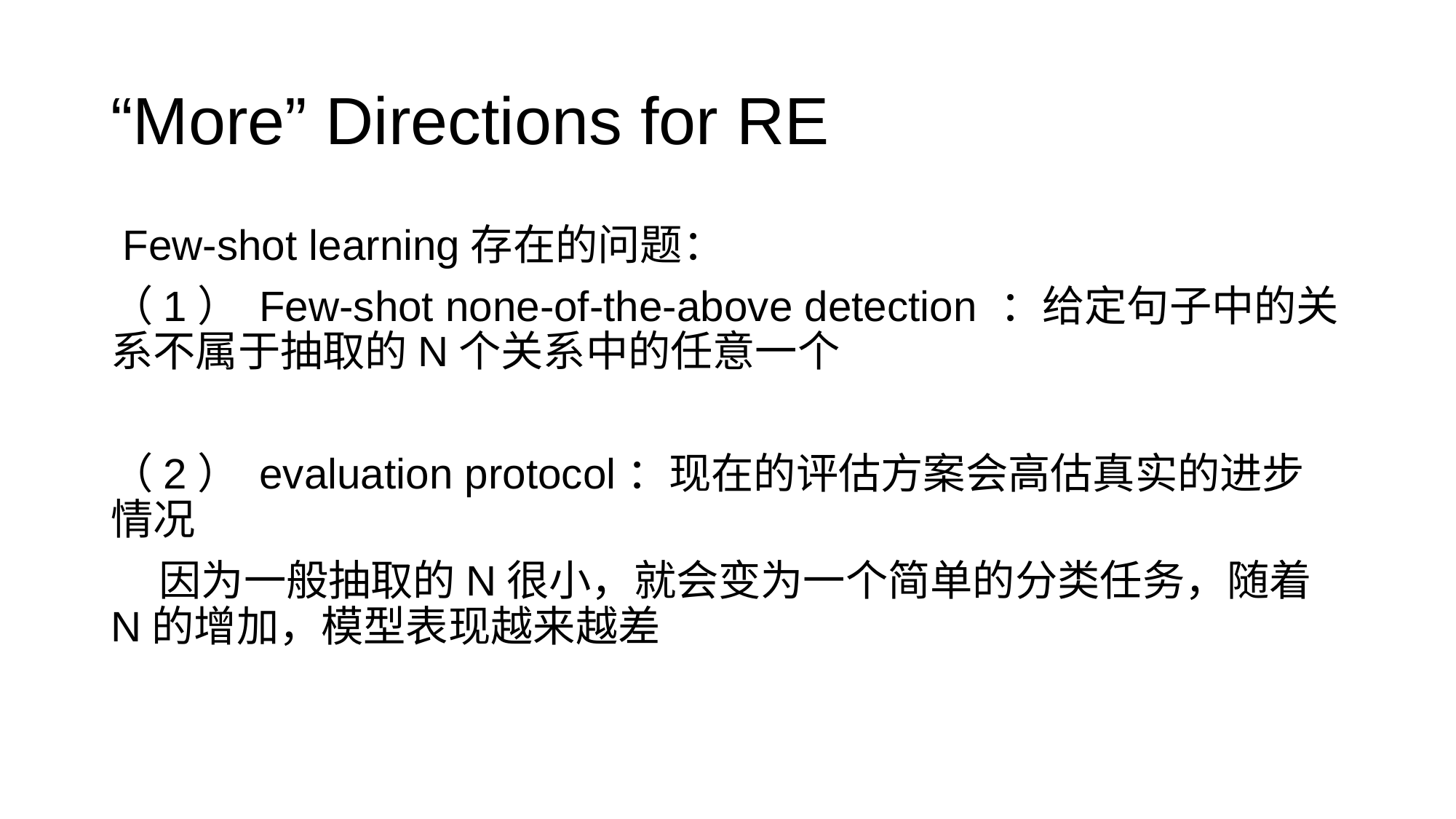

# “More” Directions for RE
 Few-shot learning存在的问题：
（1） Few-shot none-of-the-above detection ：给定句子中的关系不属于抽取的N个关系中的任意一个

（2） evaluation protocol：现在的评估方案会高估真实的进步情况
    因为一般抽取的N很小，就会变为一个简单的分类任务，随着N的增加，模型表现越来越差